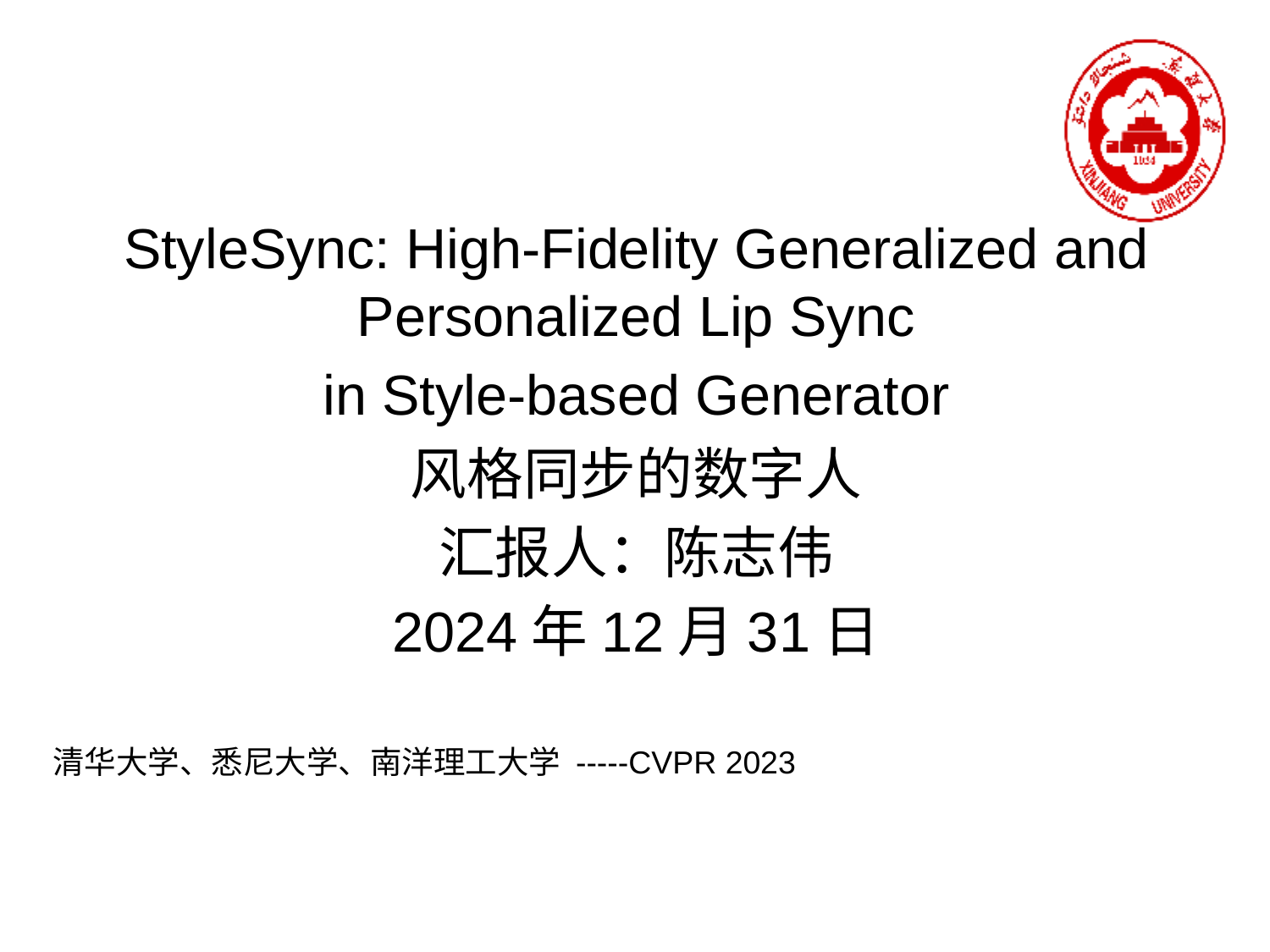

StyleSync: High-Fidelity Generalized and Personalized Lip Sync
in Style-based Generator
风格同步的数字人
汇报人：陈志伟
2024年12月31日
清华大学、悉尼大学、南洋理工大学 -----CVPR 2023